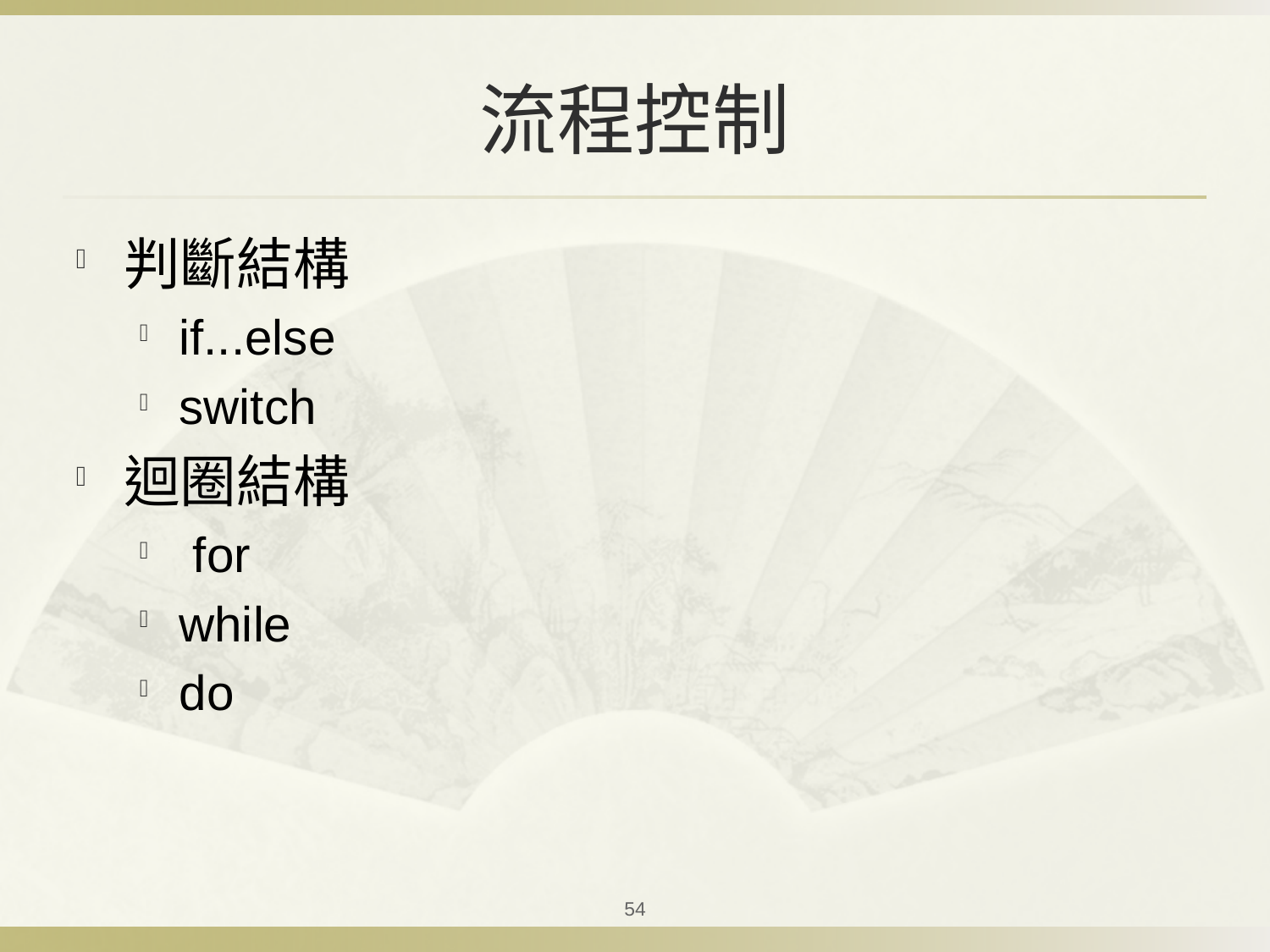

# 流程控制
判斷結構
if...else
switch
迴圈結構
 for
while
do

54